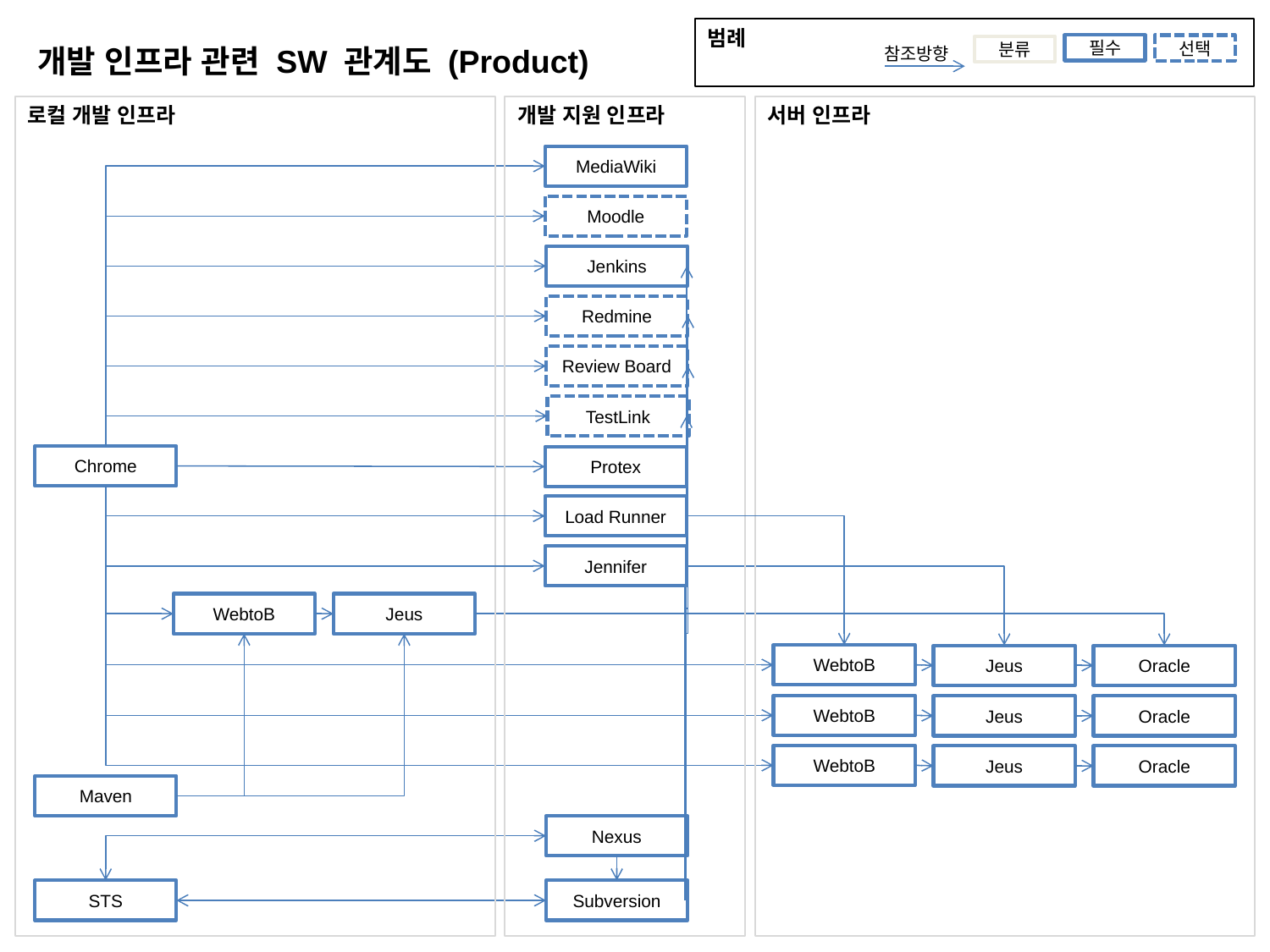

범례
개발 인프라 관련 SW 관계도 (Product)
필수
선택
참조방향
분류
로컬 개발 인프라
개발 지원 인프라
서버 인프라
MediaWiki
Moodle
Jenkins
Redmine
Review Board
TestLink
Chrome
Protex
Load Runner
Jennifer
WebtoB
Jeus
WebtoB
Jeus
Oracle
WebtoB
Jeus
Oracle
WebtoB
Jeus
Oracle
Maven
Nexus
STS
Subversion